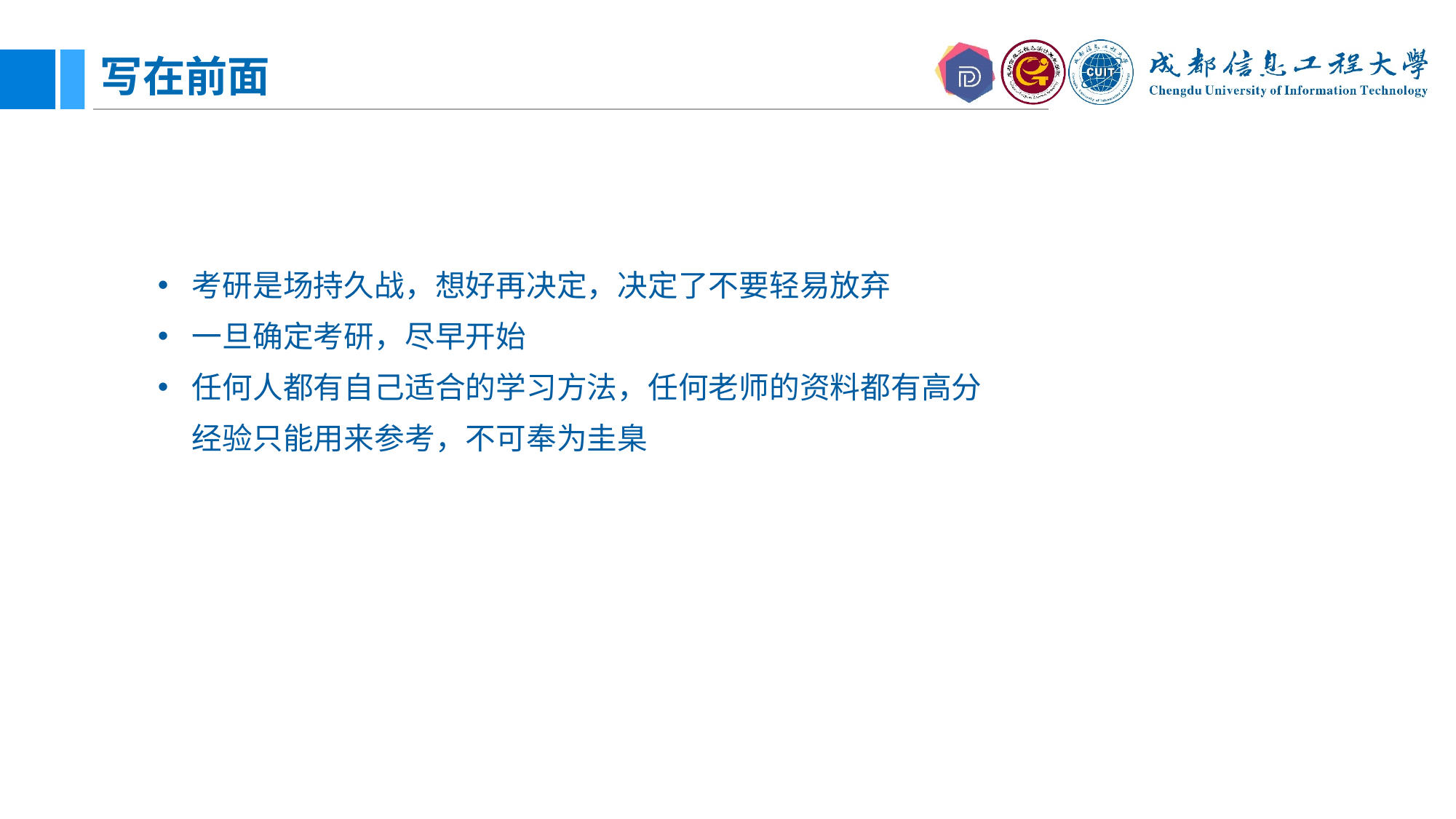

# 写在前面
考研是场持久战，想好再决定，决定了不要轻易放弃
一旦确定考研，尽早开始
任何人都有自己适合的学习方法，任何老师的资料都有高分经验只能用来参考，不可奉为圭臬
复习建议